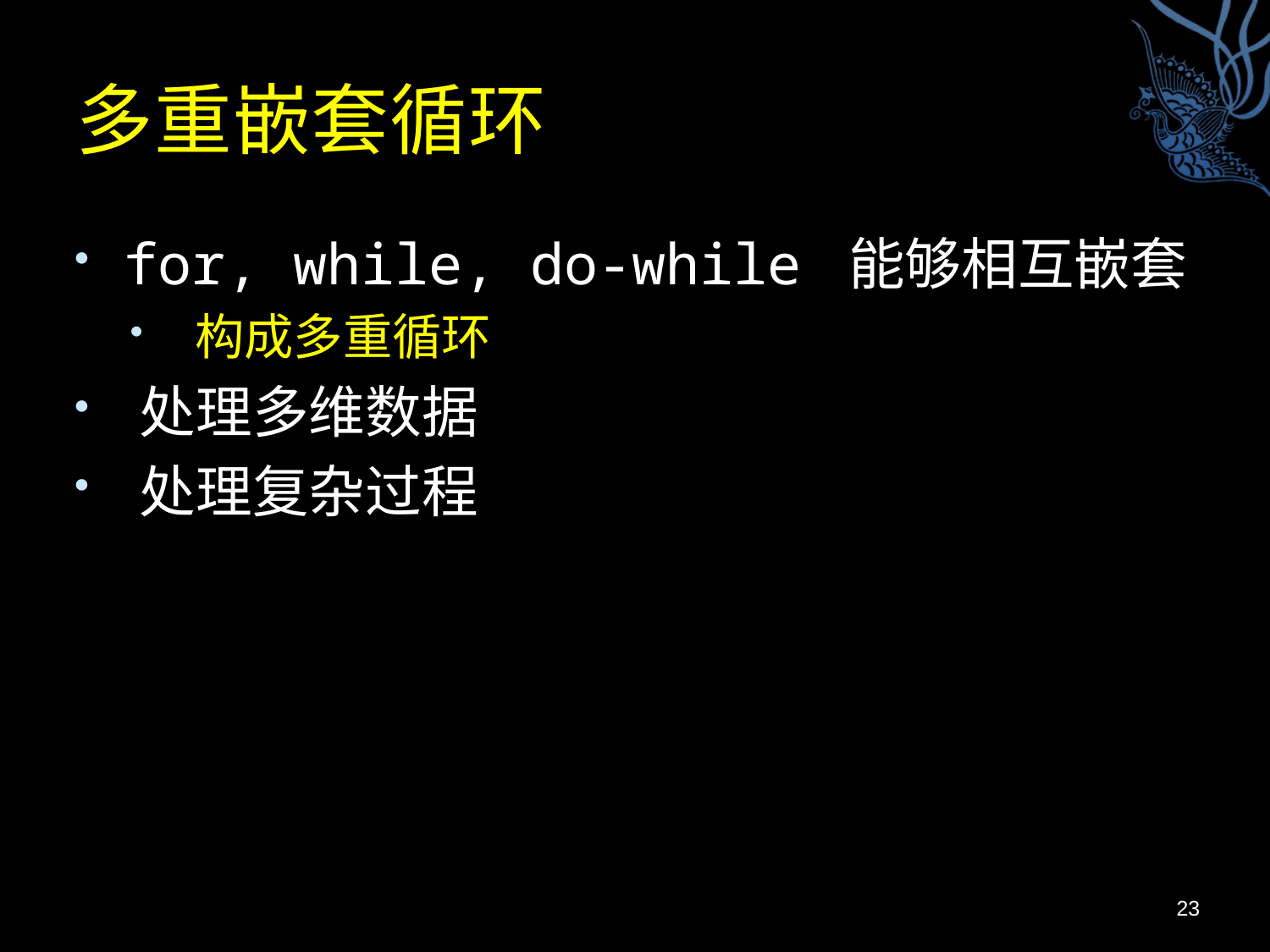

# 多重嵌套循环
for, while, do-while 能够相互嵌套
构成多重循环
处理多维数据
处理复杂过程
23